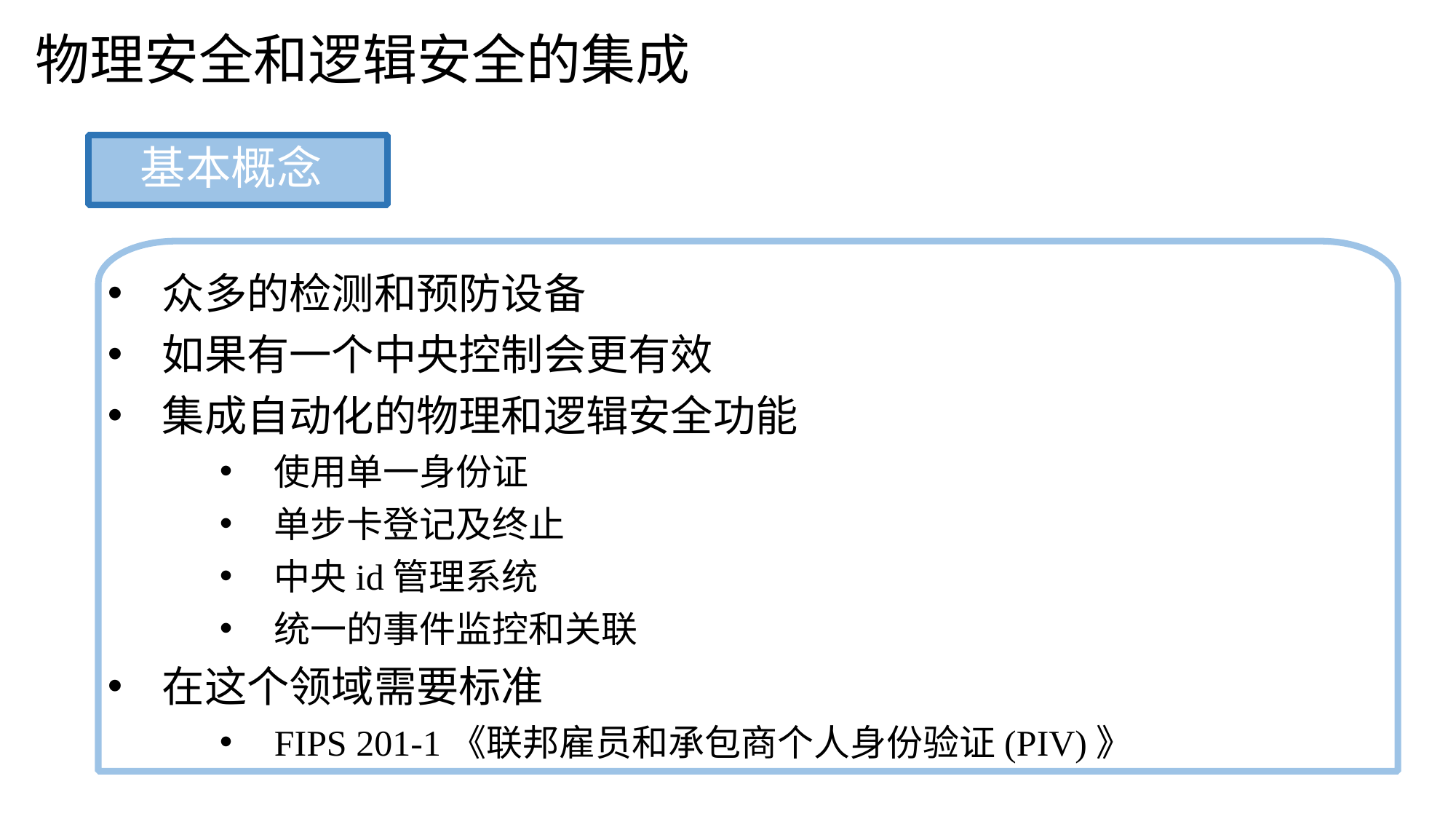

物理安全和逻辑安全的集成

基本概念
众多的检测和预防设备
如果有一个中央控制会更有效
集成自动化的物理和逻辑安全功能
使用单一身份证
单步卡登记及终止
中央id管理系统
统一的事件监控和关联
在这个领域需要标准
FIPS 201-1《联邦雇员和承包商个人身份验证(PIV)》